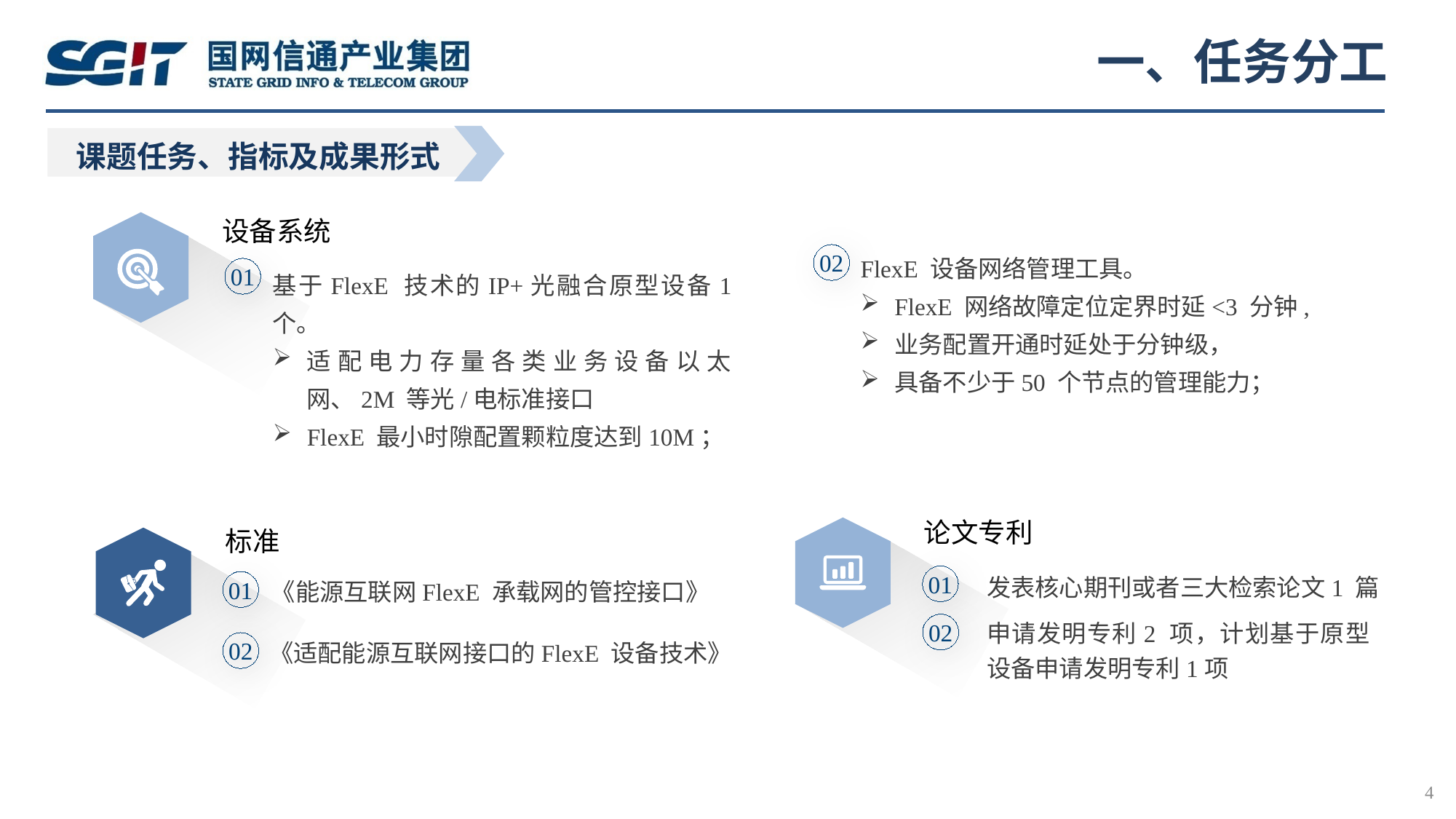

一、任务分工

课题任务、指标及成果形式
设备系统
基于FlexE 技术的IP+光融合原型设备1 个。
适配电力存量各类业务设备以太网、2M 等光/电标准接口
FlexE 最小时隙配置颗粒度达到10M；

FlexE 设备网络管理工具。
FlexE 网络故障定位定界时延<3 分钟,
业务配置开通时延处于分钟级，
具备不少于50 个节点的管理能力；
02

01
论文专利
发表核心期刊或者三大检索论文1 篇
标准
        《能源互联网FlexE 承载网的管控接口》

01

01
申请发明专利2 项，计划基于原型设备申请发明专利1项
02
《适配能源互联网接口的FlexE 设备技术》
02
4